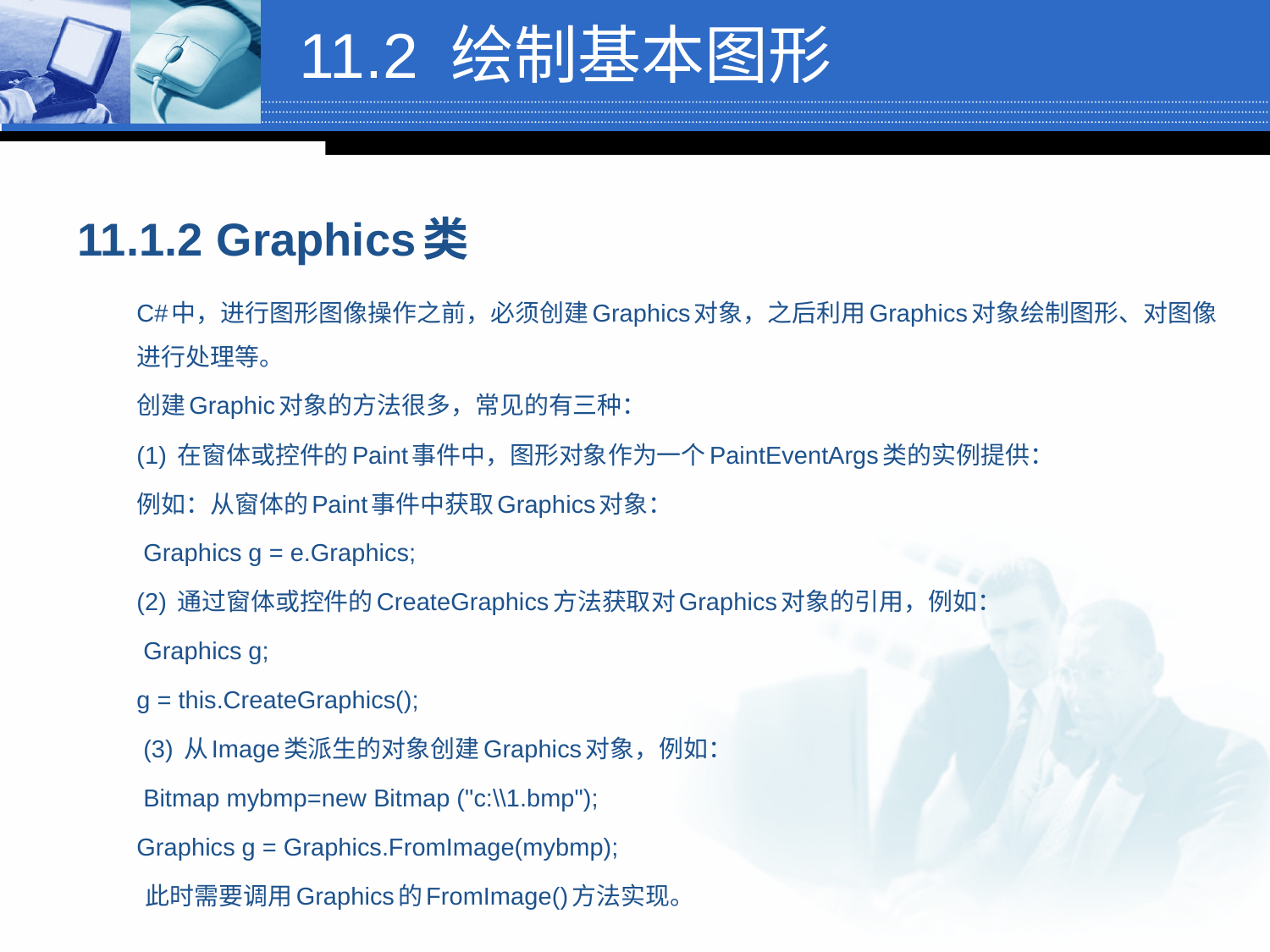

# 11.2 绘制基本图形
11.1.2 Graphics类
C#中，进行图形图像操作之前，必须创建Graphics对象，之后利用Graphics对象绘制图形、对图像进行处理等。
创建Graphic对象的方法很多，常见的有三种：
(1) 在窗体或控件的Paint事件中，图形对象作为一个PaintEventArgs类的实例提供：
例如：从窗体的Paint事件中获取Graphics对象：
 Graphics g = e.Graphics;
(2) 通过窗体或控件的CreateGraphics方法获取对Graphics对象的引用，例如：
 Graphics g;
g = this.CreateGraphics();
 (3) 从Image类派生的对象创建Graphics对象，例如：
 Bitmap mybmp=new Bitmap ("c:\\1.bmp");
Graphics g = Graphics.FromImage(mybmp);
 此时需要调用Graphics的FromImage()方法实现。